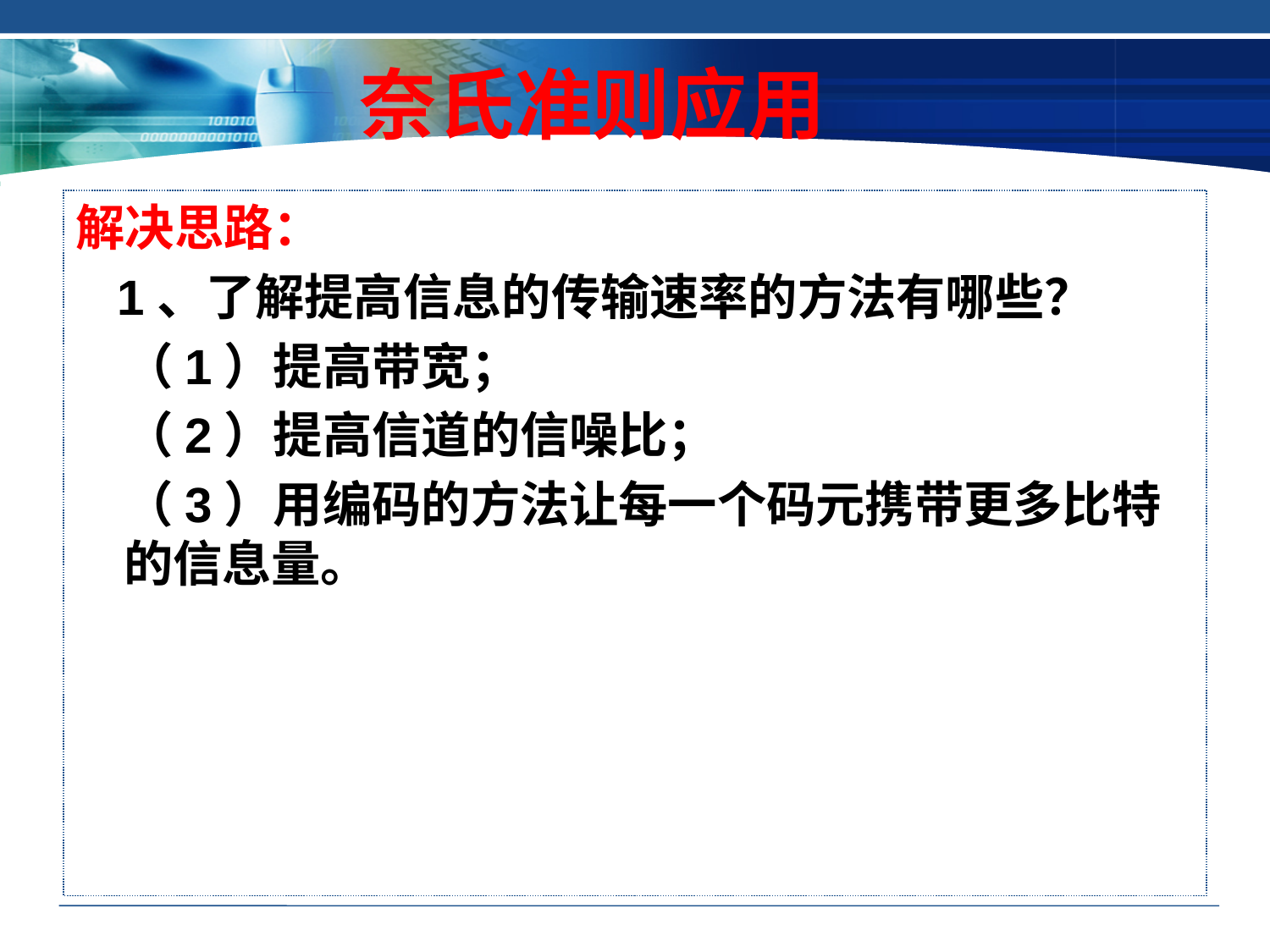

#
奈氏准则应用
解决思路：
   1、了解提高信息的传输速率的方法有哪些？
	（1）提高带宽；
	（2）提高信道的信噪比；
	（3）用编码的方法让每一个码元携带更多比特的信息量。